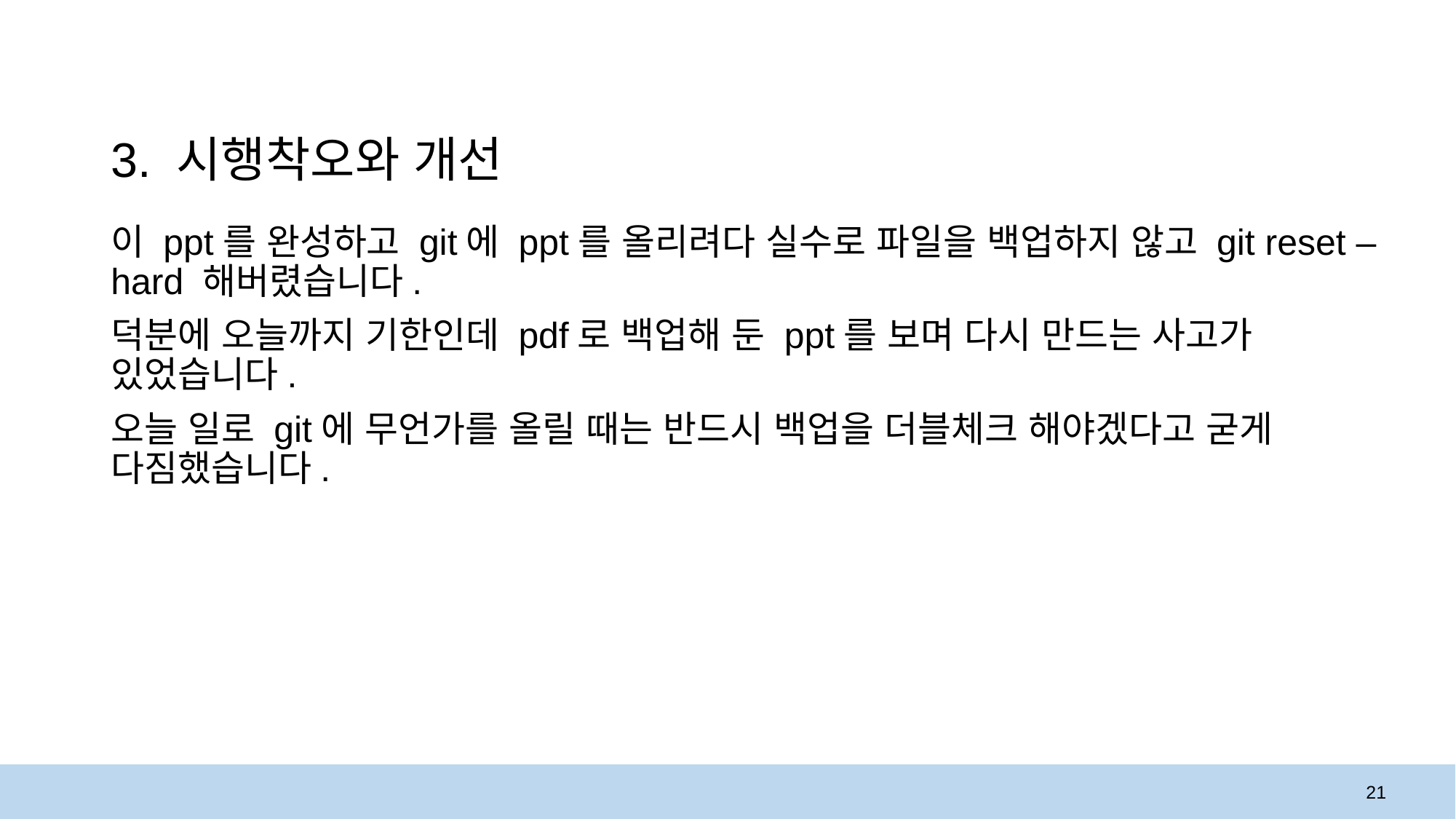

# 3. 시행착오와 개선
이 ppt를 완성하고 git에 ppt를 올리려다 실수로 파일을 백업하지 않고 git reset –hard 해버렸습니다.
덕분에 오늘까지 기한인데 pdf로 백업해 둔 ppt를 보며 다시 만드는 사고가 있었습니다.
오늘 일로 git에 무언가를 올릴 때는 반드시 백업을 더블체크 해야겠다고 굳게 다짐했습니다.

21